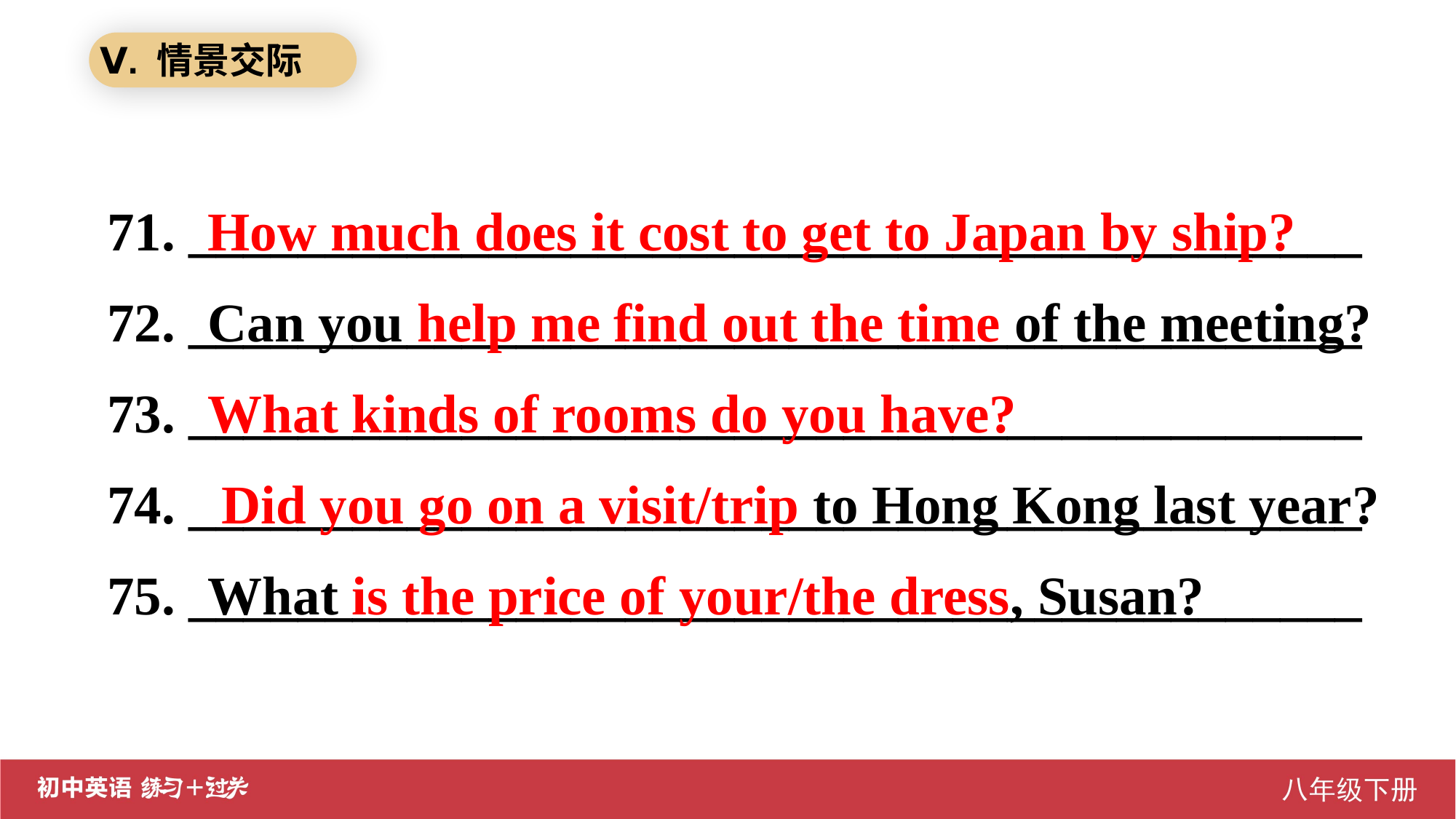

Ⅴ. 情景交际
71. ___________________________________________
72. ___________________________________________
73. ___________________________________________
74. ___________________________________________
75. ___________________________________________
How much does it cost to get to Japan by ship?
Can you help me find out the time of the meeting?
What kinds of rooms do you have?
 Did you go on a visit/trip to Hong Kong last year?
What is the price of your/the dress, Susan?